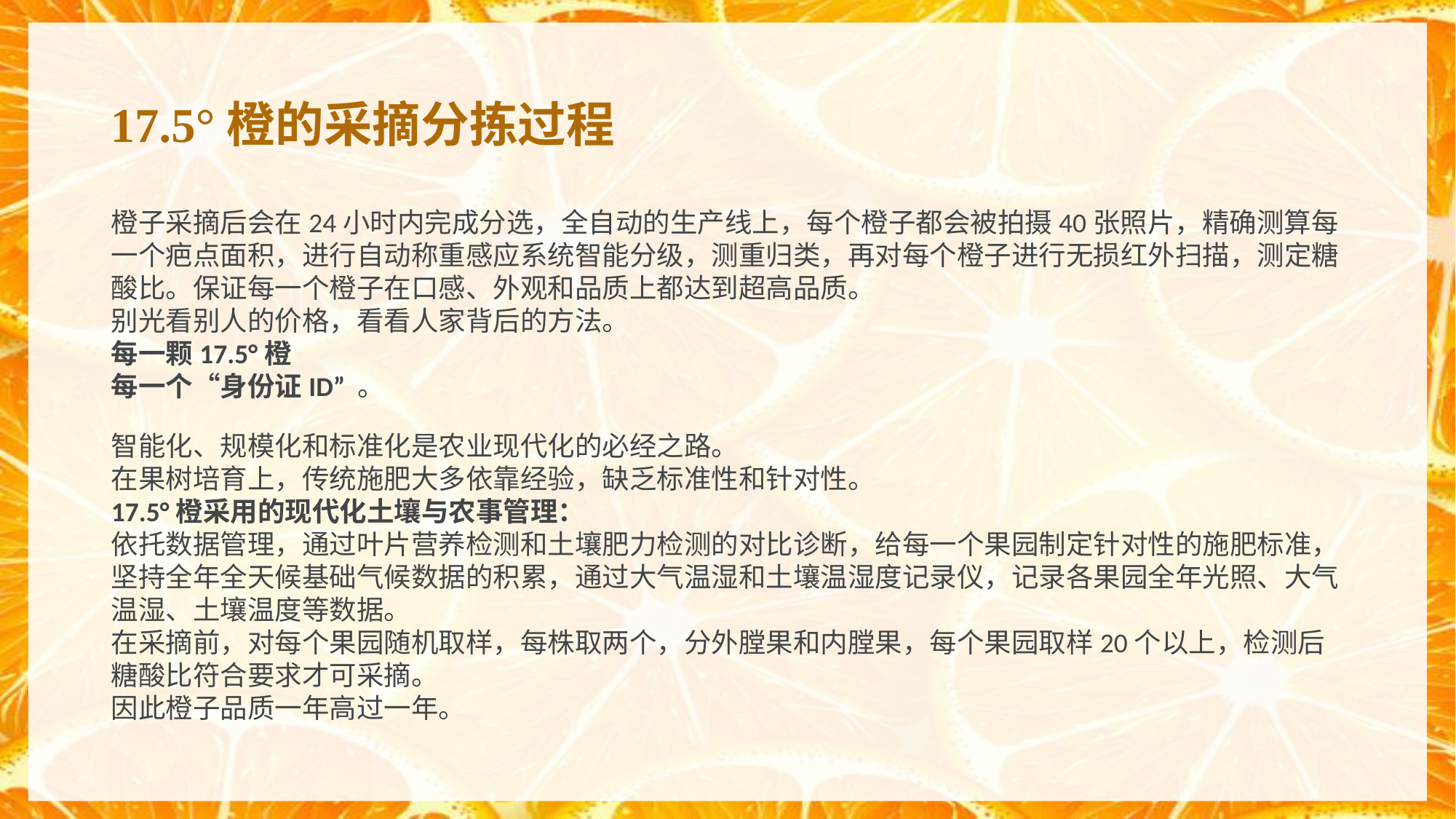

17.5°橙的采摘分拣过程
橙子采摘后会在24小时内完成分选，全自动的生产线上，每个橙子都会被拍摄40张照片，精确测算每一个疤点面积，进行自动称重感应系统智能分级，测重归类，再对每个橙子进行无损红外扫描，测定糖酸比。保证每一个橙子在口感、外观和品质上都达到超高品质。
别光看别人的价格，看看人家背后的方法。
每一颗17.5°橙
每一个“身份证ID” 。
智能化、规模化和标准化是农业现代化的必经之路。
在果树培育上，传统施肥大多依靠经验，缺乏标准性和针对性。
17.5°橙采用的现代化土壤与农事管理：
依托数据管理，通过叶片营养检测和土壤肥力检测的对比诊断，给每一个果园制定针对性的施肥标准，坚持全年全天候基础气候数据的积累，通过大气温湿和土壤温湿度记录仪，记录各果园全年光照、大气温湿、土壤温度等数据。
在采摘前，对每个果园随机取样，每株取两个，分外膛果和内膛果，每个果园取样20个以上，检测后糖酸比符合要求才可采摘。
因此橙子品质一年高过一年。